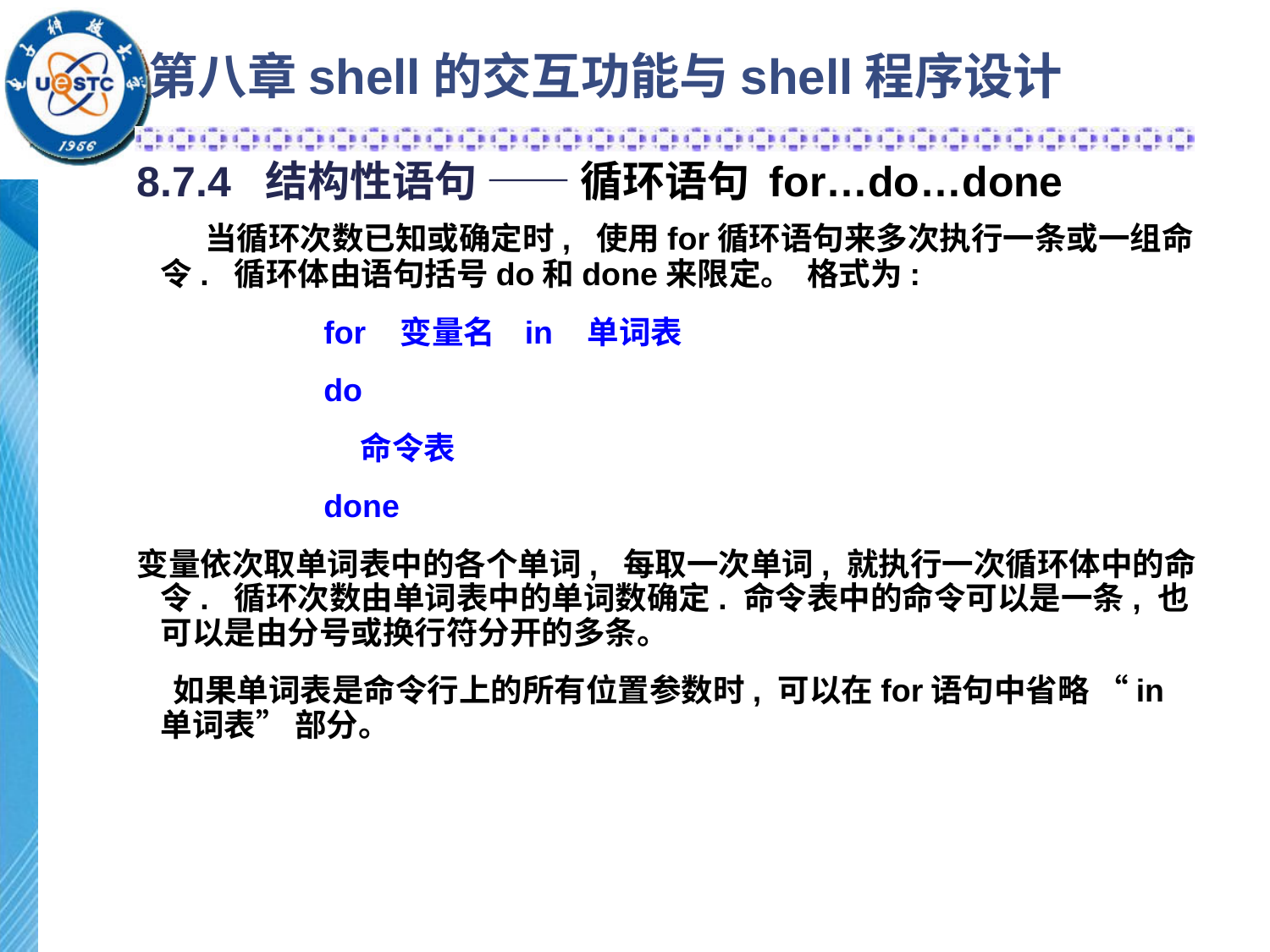

# 第八章shell的交互功能与shell程序设计
8.7.4  结构性语句 —— 循环语句 for…do…done
       当循环次数已知或确定时,  使用for循环语句来多次执行一条或一组命令.  循环体由语句括号do和done来限定。  格式为:
                     for   变量名   in   单词表
                     do
                              命令表
                     done
变量依次取单词表中的各个单词,  每取一次单词, 就执行一次循环体中的命令.  循环次数由单词表中的单词数确定. 命令表中的命令可以是一条, 也可以是由分号或换行符分开的多条。
    如果单词表是命令行上的所有位置参数时, 可以在for语句中省略 “in  单词表” 部分。